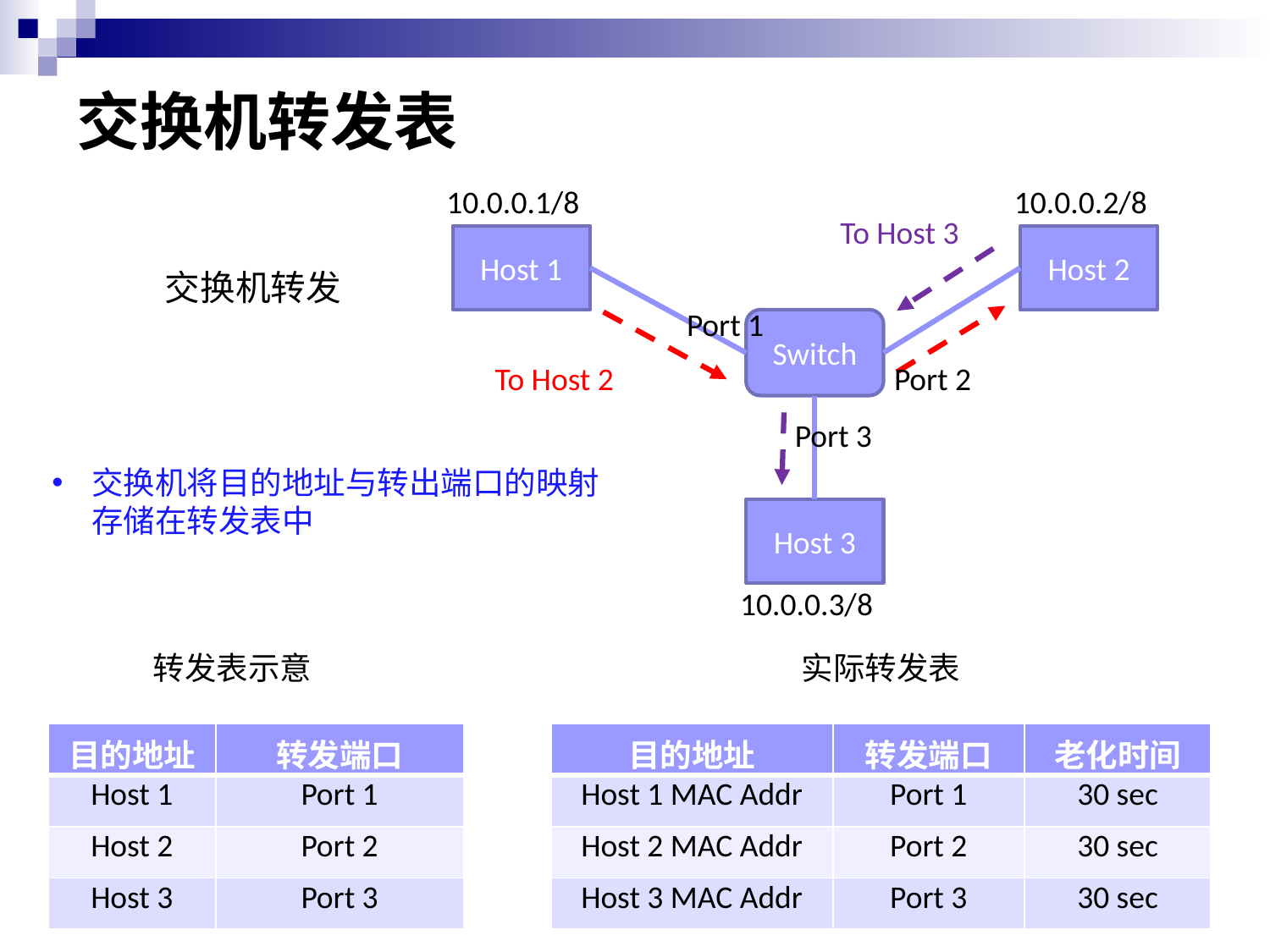

# 交换机转发表
10.0.0.1/8
10.0.0.2/8
Host 1
Host 2
Host 3
10.0.0.3/8
Switch
To Host 3
Port 1
Port 2
To Host 2
Port 3
交换机转发
交换机将目的地址与转出端口的映射存储在转发表中
转发表示意
实际转发表
| 目的地址 | 转发端口 |
| --- | --- |
| Host 1 | Port 1 |
| Host 2 | Port 2 |
| Host 3 | Port 3 |
| 目的地址 | 转发端口 | 老化时间 |
| --- | --- | --- |
| Host 1 MAC Addr | Port 1 | 30 sec |
| Host 2 MAC Addr | Port 2 | 30 sec |
| Host 3 MAC Addr | Port 3 | 30 sec |
4